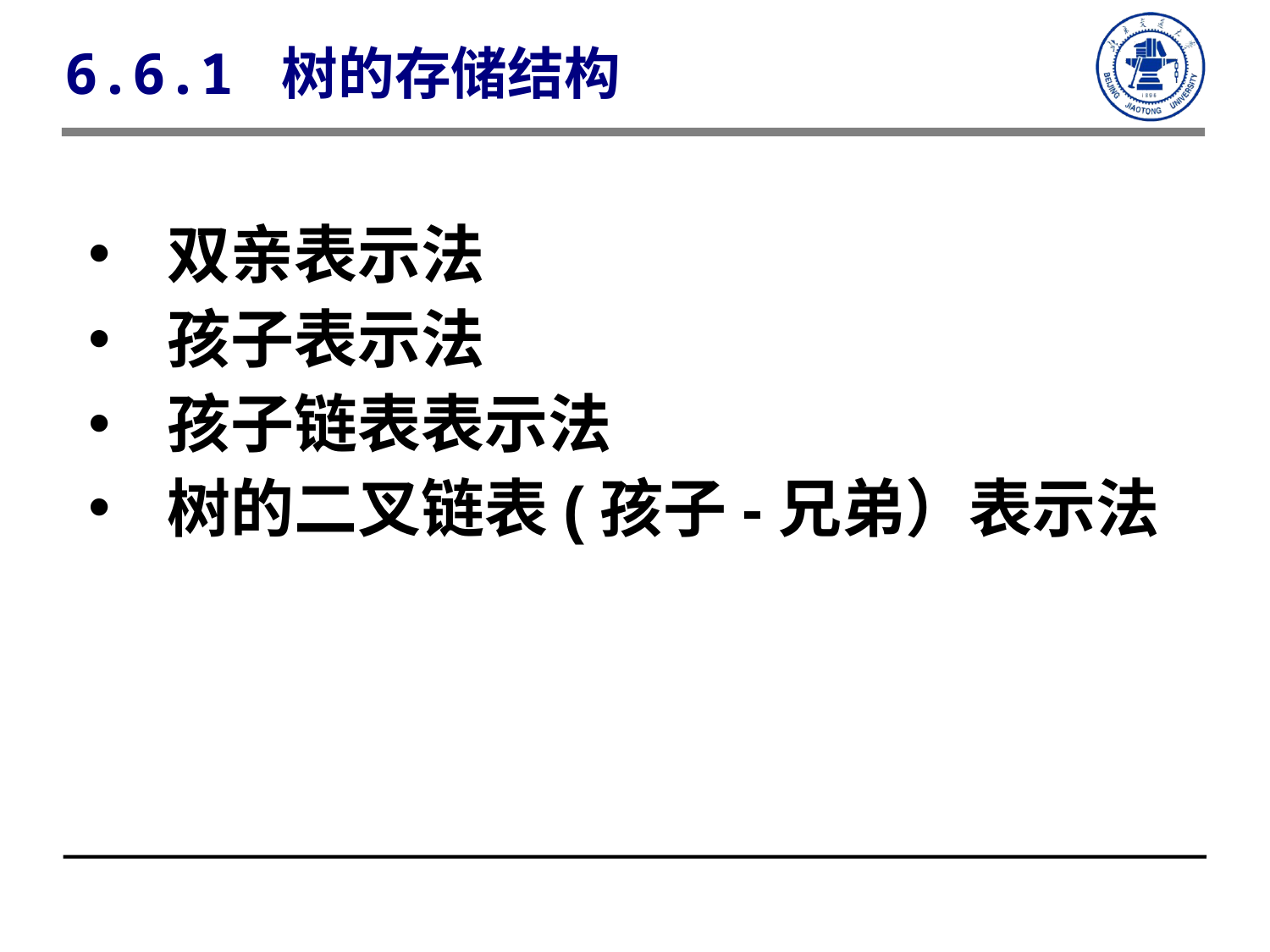

6.6.1 树的存储结构
双亲表示法
孩子表示法
孩子链表表示法
树的二叉链表(孩子-兄弟）表示法